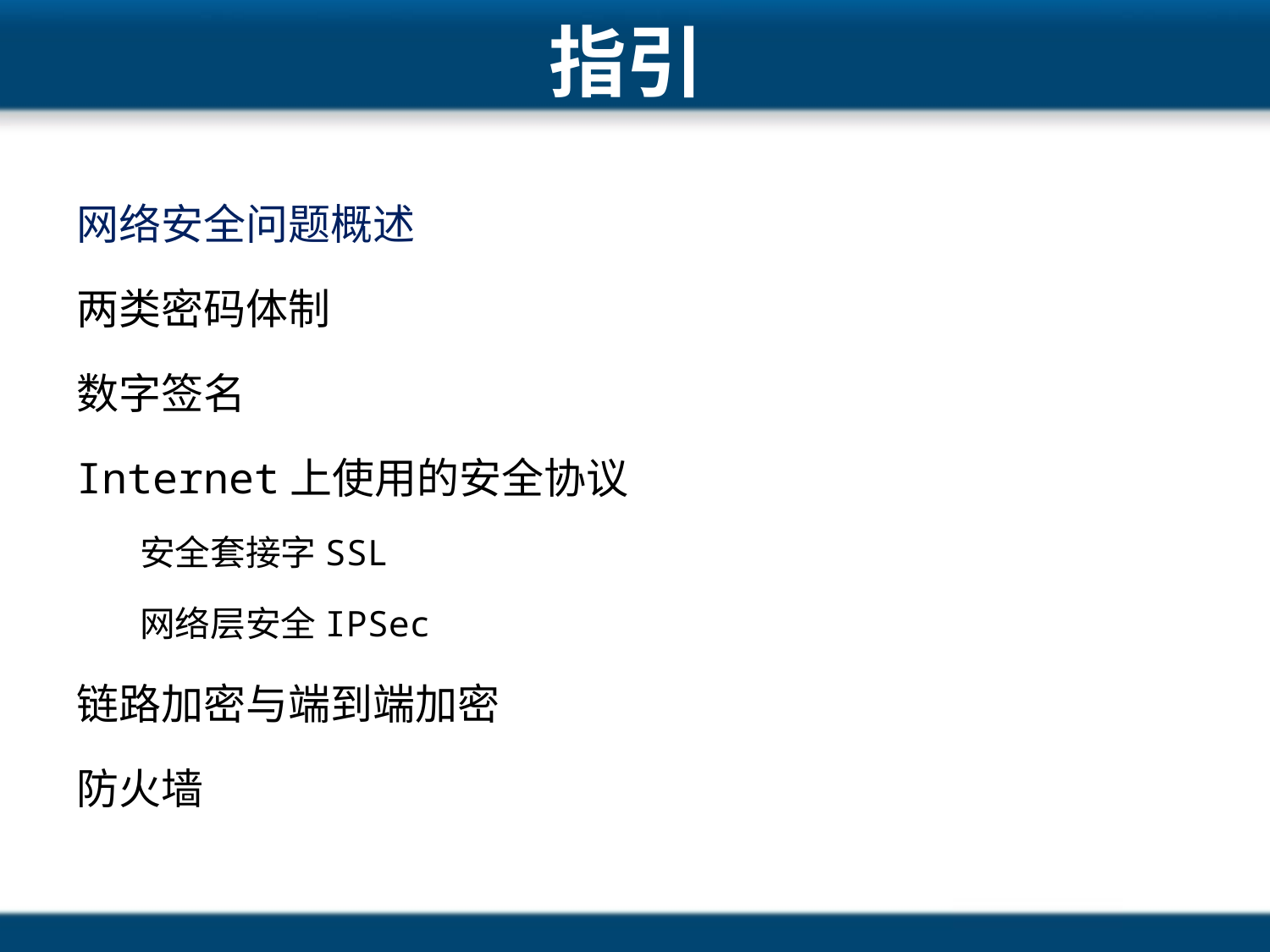

# 指引
网络安全问题概述
两类密码体制
数字签名
Internet上使用的安全协议
安全套接字SSL
网络层安全IPSec
链路加密与端到端加密
防火墙